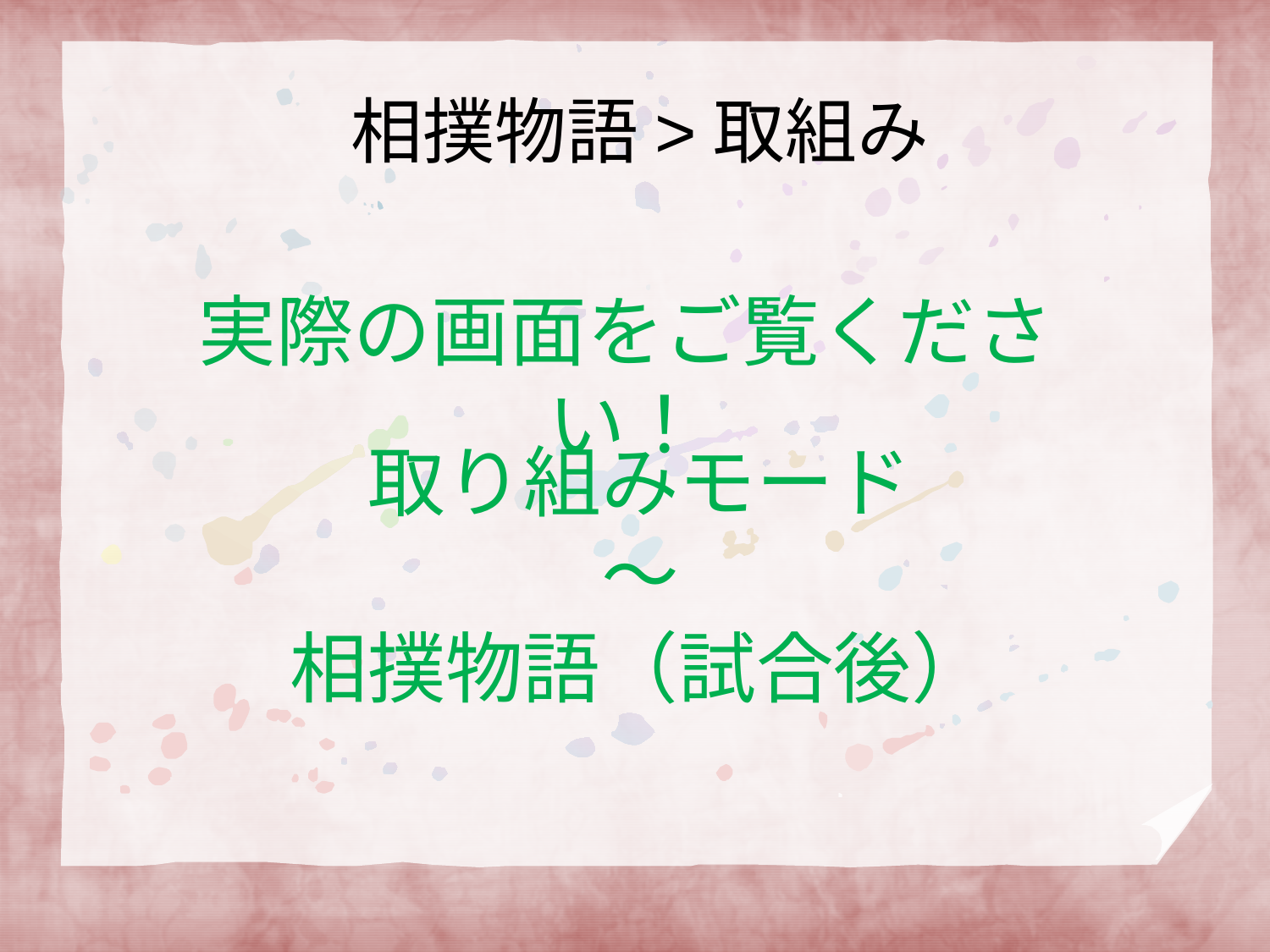

# 相撲物語>取組み
実際の画面をご覧ください！
取り組みモード
～
相撲物語（試合後）